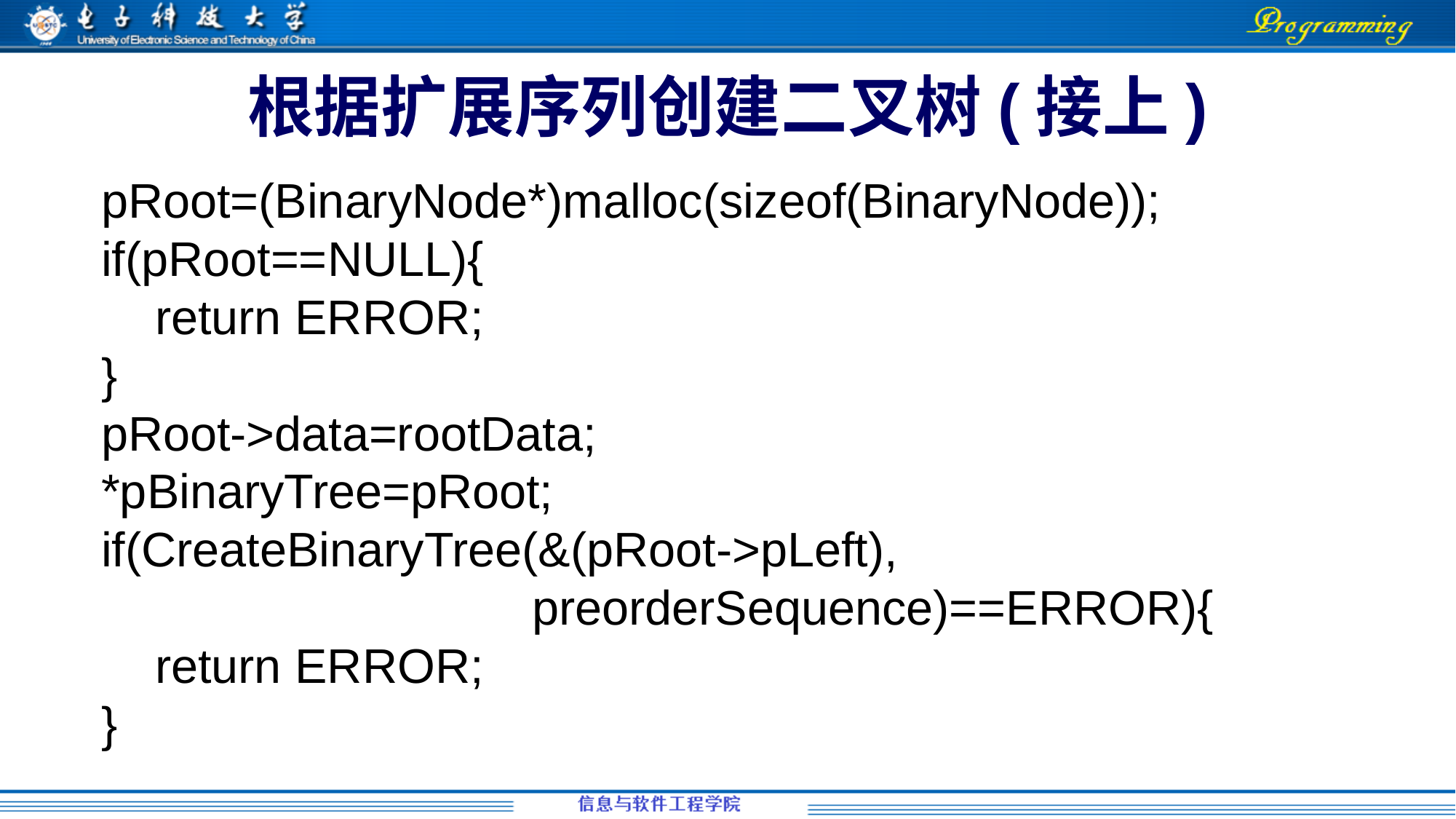

# 根据扩展序列创建二叉树(接上)
    pRoot=(BinaryNode*)malloc(sizeof(BinaryNode));
    if(pRoot==NULL){
        return ERROR;
    }
    pRoot->data=rootData;
    *pBinaryTree=pRoot;
    if(CreateBinaryTree(&(pRoot->pLeft),
                                    preorderSequence)==ERROR){
        return ERROR;
    }